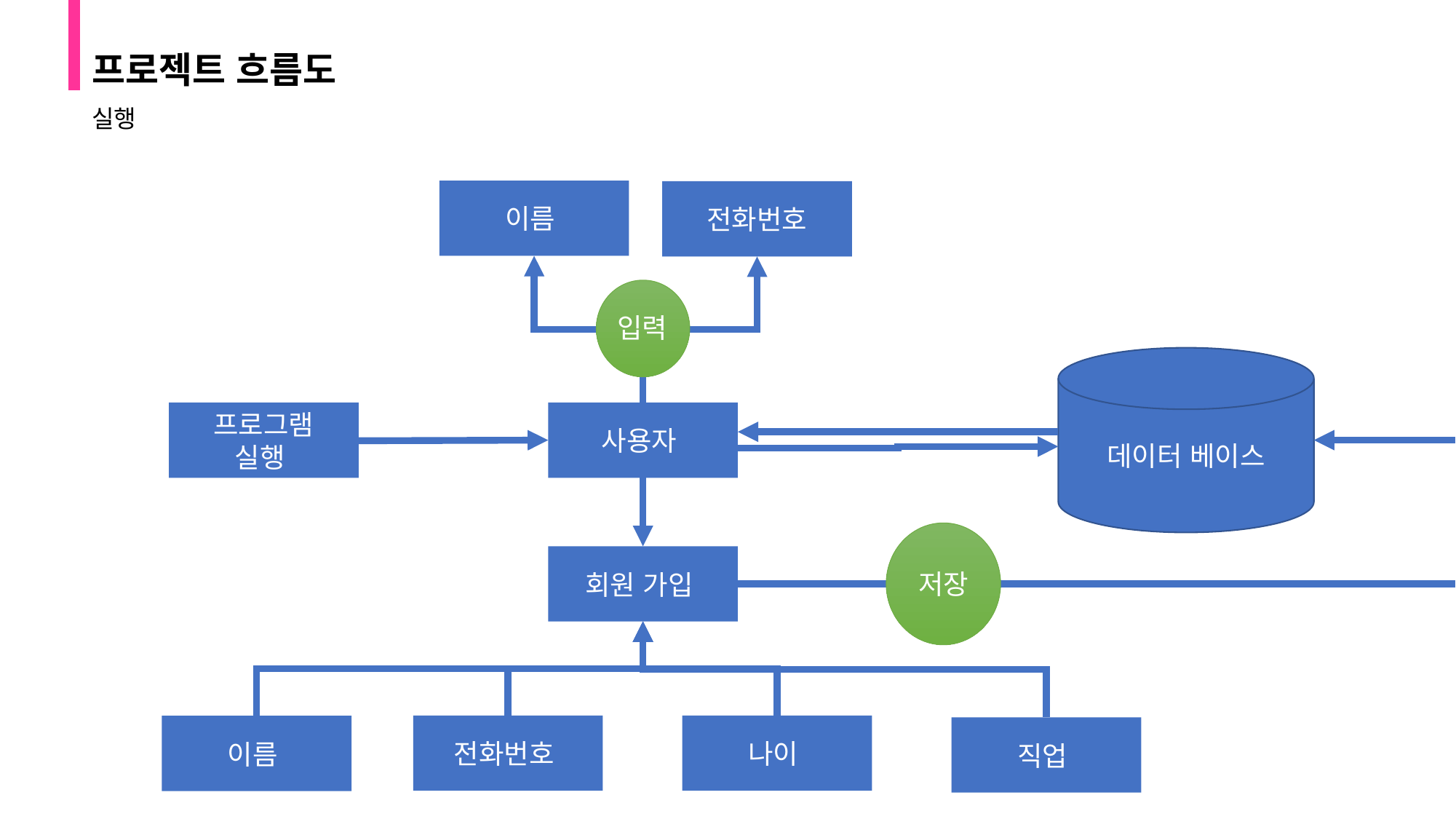

프로젝트 흐름도
실행
이름
전화번호

입력
데이터 베이스
프로그램
실행
사용자
저장
회원 가입
나이
전화번호
이름
직업